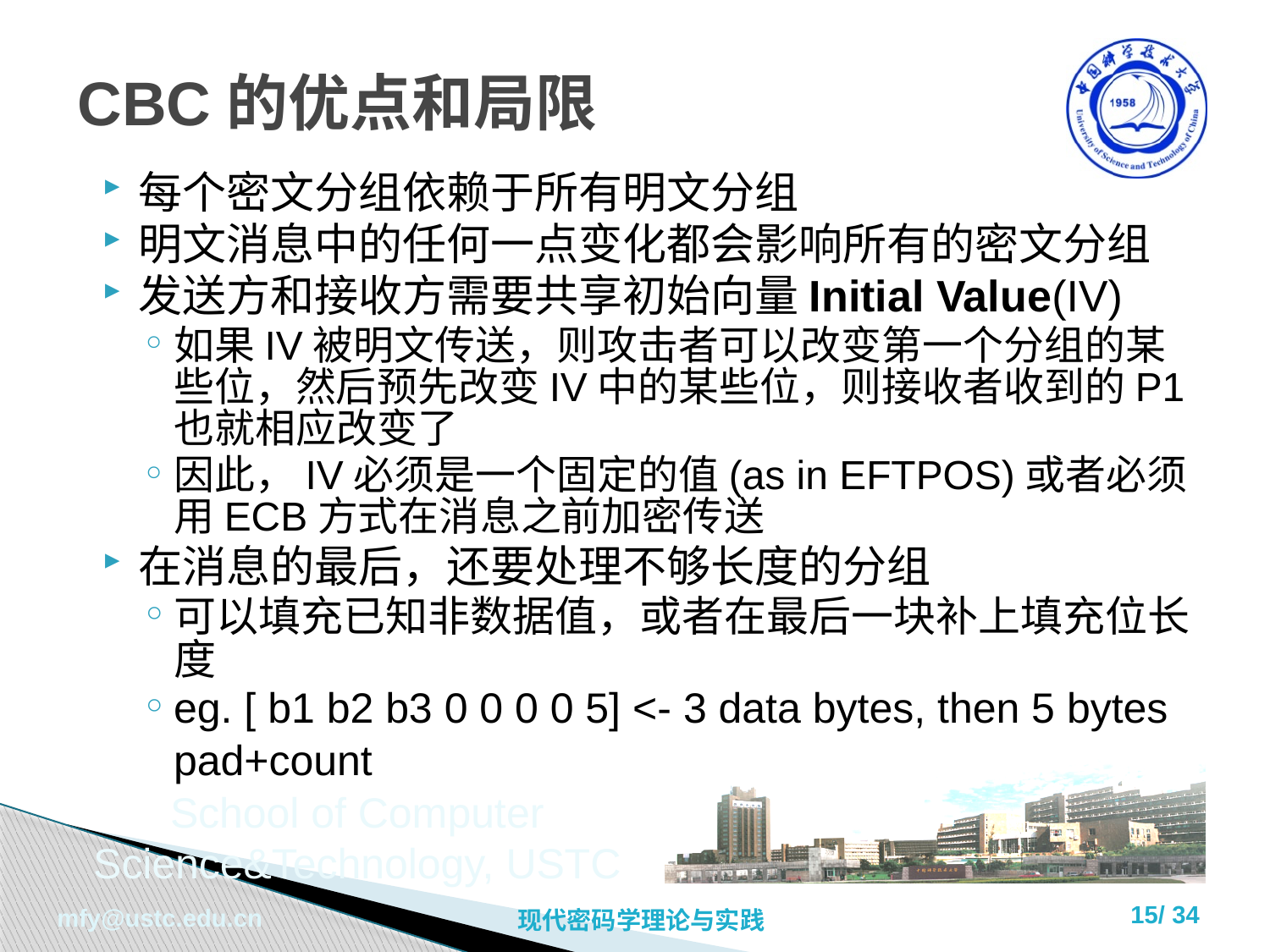

# CBC的优点和局限
每个密文分组依赖于所有明文分组
明文消息中的任何一点变化都会影响所有的密文分组
发送方和接收方需要共享初始向量Initial Value(IV)
如果IV被明文传送，则攻击者可以改变第一个分组的某些位，然后预先改变IV中的某些位，则接收者收到的P1也就相应改变了
因此，IV必须是一个固定的值(as in EFTPOS)或者必须用ECB方式在消息之前加密传送
在消息的最后，还要处理不够长度的分组
可以填充已知非数据值，或者在最后一块补上填充位长度
eg. [ b1 b2 b3 0 0 0 0 5] <- 3 data bytes, then 5 bytes pad+count